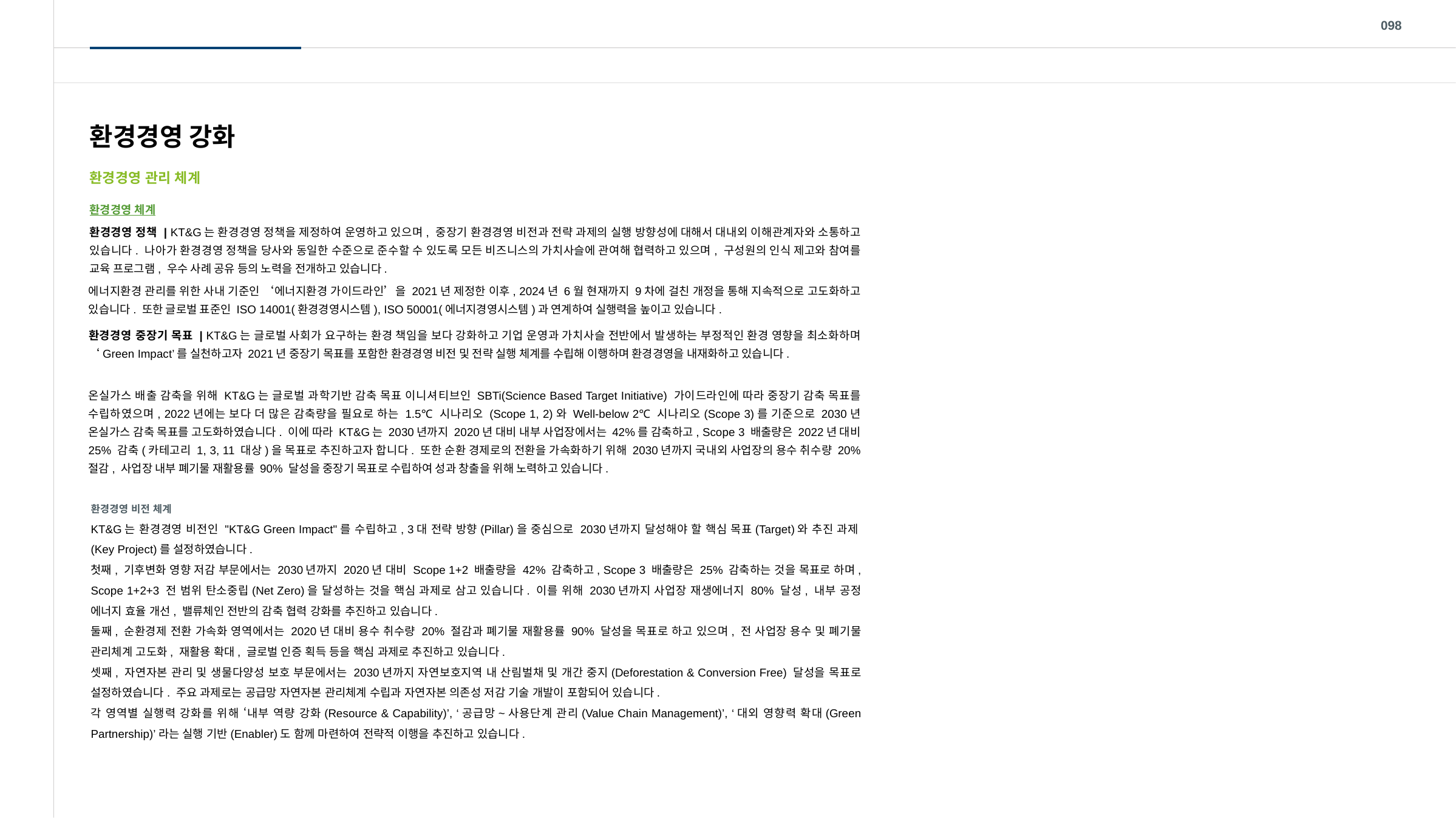

098
환경경영 강화
환경경영 관리 체계
환경경영 체계
환경경영 정책 | KT&G는 환경경영 정책을 제정하여 운영하고 있으며, 중장기 환경경영 비전과 전략 과제의 실행 방향성에 대해서 대내외 이해관계자와 소통하고 있습니다. 나아가 환경경영 정책을 당사와 동일한 수준으로 준수할 수 있도록 모든 비즈니스의 가치사슬에 관여해 협력하고 있으며, 구성원의 인식 제고와 참여를 교육 프로그램, 우수 사례 공유 등의 노력을 전개하고 있습니다.
에너지환경 관리를 위한 사내 기준인 ‘에너지환경 가이드라인’을 2021년 제정한 이후, 2024년 6월 현재까지 9차에 걸친 개정을 통해 지속적으로 고도화하고 있습니다. 또한 글로벌 표준인 ISO 14001(환경경영시스템), ISO 50001(에너지경영시스템)과 연계하여 실행력을 높이고 있습니다.
환경경영 중장기 목표 | KT&G는 글로벌 사회가 요구하는 환경 책임을 보다 강화하고 기업 운영과 가치사슬 전반에서 발생하는 부정적인 환경 영향을 최소화하며 ‘Green Impact’를 실천하고자 2021년 중장기 목표를 포함한 환경경영 비전 및 전략 실행 체계를 수립해 이행하며 환경경영을 내재화하고 있습니다.
온실가스 배출 감축을 위해 KT&G는 글로벌 과학기반 감축 목표 이니셔티브인 SBTi(Science Based Target Initiative) 가이드라인에 따라 중장기 감축 목표를 수립하였으며, 2022년에는 보다 더 많은 감축량을 필요로 하는 1.5℃ 시나리오 (Scope 1, 2)와 Well-below 2℃ 시나리오(Scope 3)를 기준으로 2030년 온실가스 감축 목표를 고도화하였습니다. 이에 따라 KT&G는 2030년까지 2020년 대비 내부 사업장에서는 42%를 감축하고, Scope 3 배출량은 2022년 대비 25% 감축(카테고리 1, 3, 11 대상)을 목표로 추진하고자 합니다. 또한 순환 경제로의 전환을 가속화하기 위해 2030년까지 국내외 사업장의 용수 취수량 20% 절감, 사업장 내부 폐기물 재활용률 90% 달성을 중장기 목표로 수립하여 성과 창출을 위해 노력하고 있습니다.
환경경영 비전 체계
KT&G는 환경경영 비전인 "KT&G Green Impact"를 수립하고, 3대 전략 방향(Pillar)을 중심으로 2030년까지 달성해야 할 핵심 목표(Target)와 추진 과제(Key Project)를 설정하였습니다.
첫째, 기후변화 영향 저감 부문에서는 2030년까지 2020년 대비 Scope 1+2 배출량을 42% 감축하고, Scope 3 배출량은 25% 감축하는 것을 목표로 하며, Scope 1+2+3 전 범위 탄소중립(Net Zero)을 달성하는 것을 핵심 과제로 삼고 있습니다. 이를 위해 2030년까지 사업장 재생에너지 80% 달성, 내부 공정 에너지 효율 개선, 밸류체인 전반의 감축 협력 강화를 추진하고 있습니다.
둘째, 순환경제 전환 가속화 영역에서는 2020년 대비 용수 취수량 20% 절감과 폐기물 재활용률 90% 달성을 목표로 하고 있으며, 전 사업장 용수 및 폐기물 관리체계 고도화, 재활용 확대, 글로벌 인증 획득 등을 핵심 과제로 추진하고 있습니다.
셋째, 자연자본 관리 및 생물다양성 보호 부문에서는 2030년까지 자연보호지역 내 산림벌채 및 개간 중지(Deforestation & Conversion Free) 달성을 목표로 설정하였습니다. 주요 과제로는 공급망 자연자본 관리체계 수립과 자연자본 의존성 저감 기술 개발이 포함되어 있습니다.
각 영역별 실행력 강화를 위해 ‘내부 역량 강화(Resource & Capability)’, ‘공급망~사용단계 관리(Value Chain Management)’, ‘대외 영향력 확대(Green Partnership)’라는 실행 기반(Enabler)도 함께 마련하여 전략적 이행을 추진하고 있습니다.